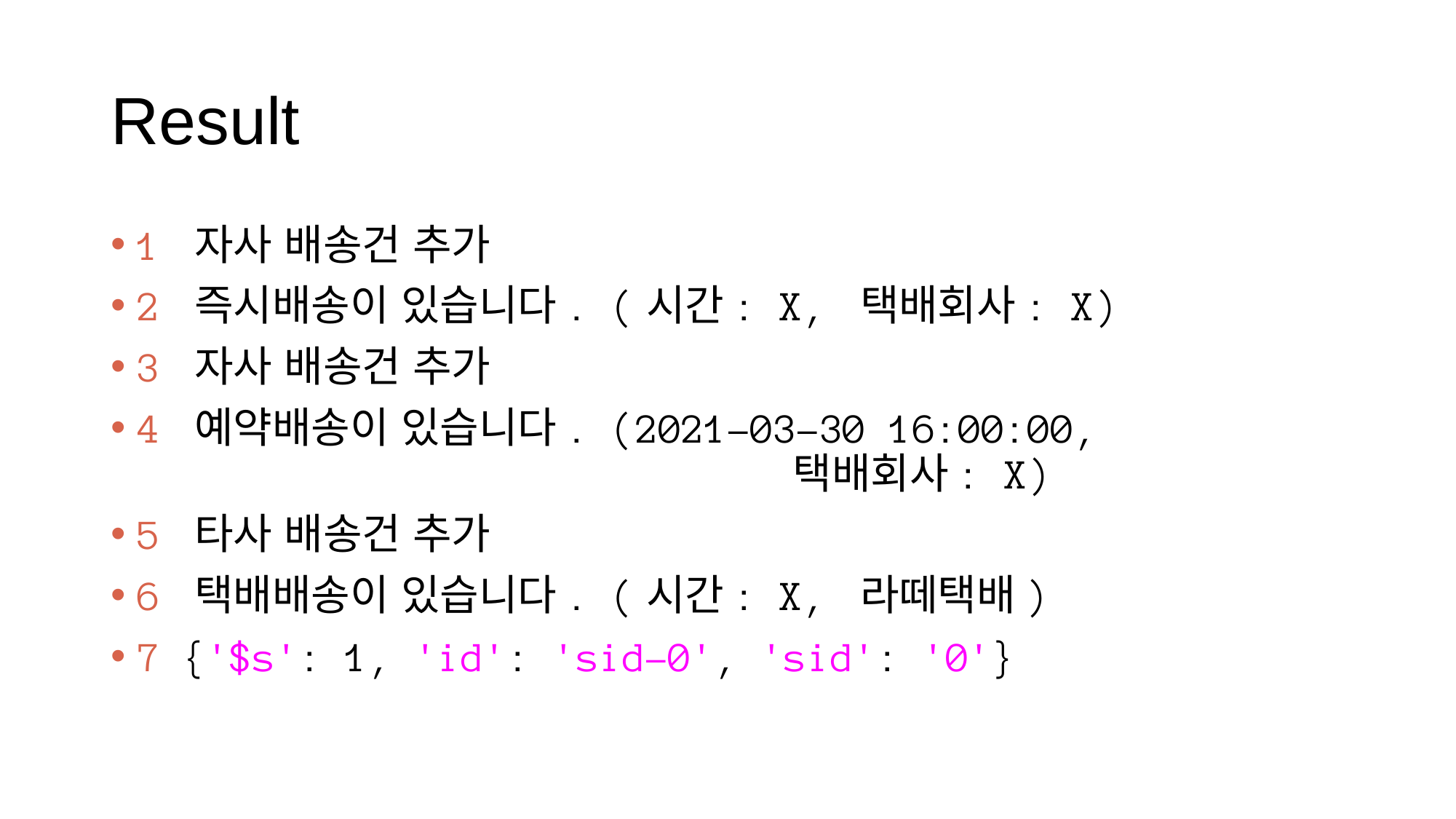

# Result
1 자사 배송건 추가
2 즉시배송이 있습니다. (시간: X, 택배회사: X)
3 자사 배송건 추가
4 예약배송이 있습니다. (2021-03-30 16:00:00,
						택배회사: X)
5 타사 배송건 추가
6 택배배송이 있습니다. (시간: X, 라떼택배)
7 {'$s': 1, 'id': 'sid-0', 'sid': '0'}